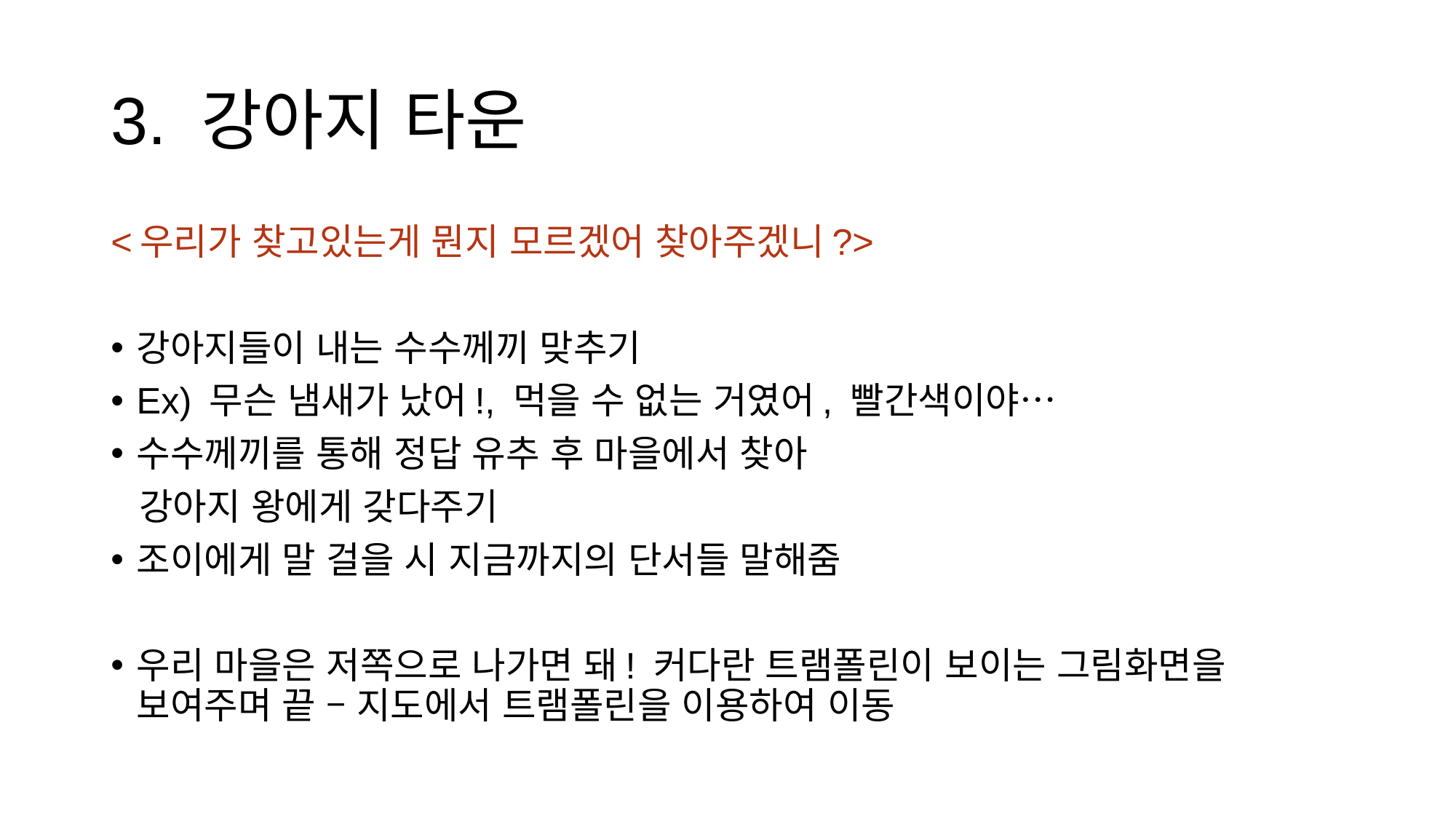

# 3. 강아지 타운
<우리가 찾고있는게 뭔지 모르겠어 찾아주겠니?>

강아지들이 내는 수수께끼 맞추기
Ex) 무슨 냄새가 났어!, 먹을 수 없는 거였어, 빨간색이야…
수수께끼를 통해 정답 유추 후 마을에서 찾아
  강아지 왕에게 갖다주기
조이에게 말 걸을 시 지금까지의 단서들 말해줌

우리 마을은 저쪽으로 나가면 돼! 커다란 트램폴린이 보이는 그림화면을 보여주며 끝 – 지도에서 트램폴린을 이용하여 이동